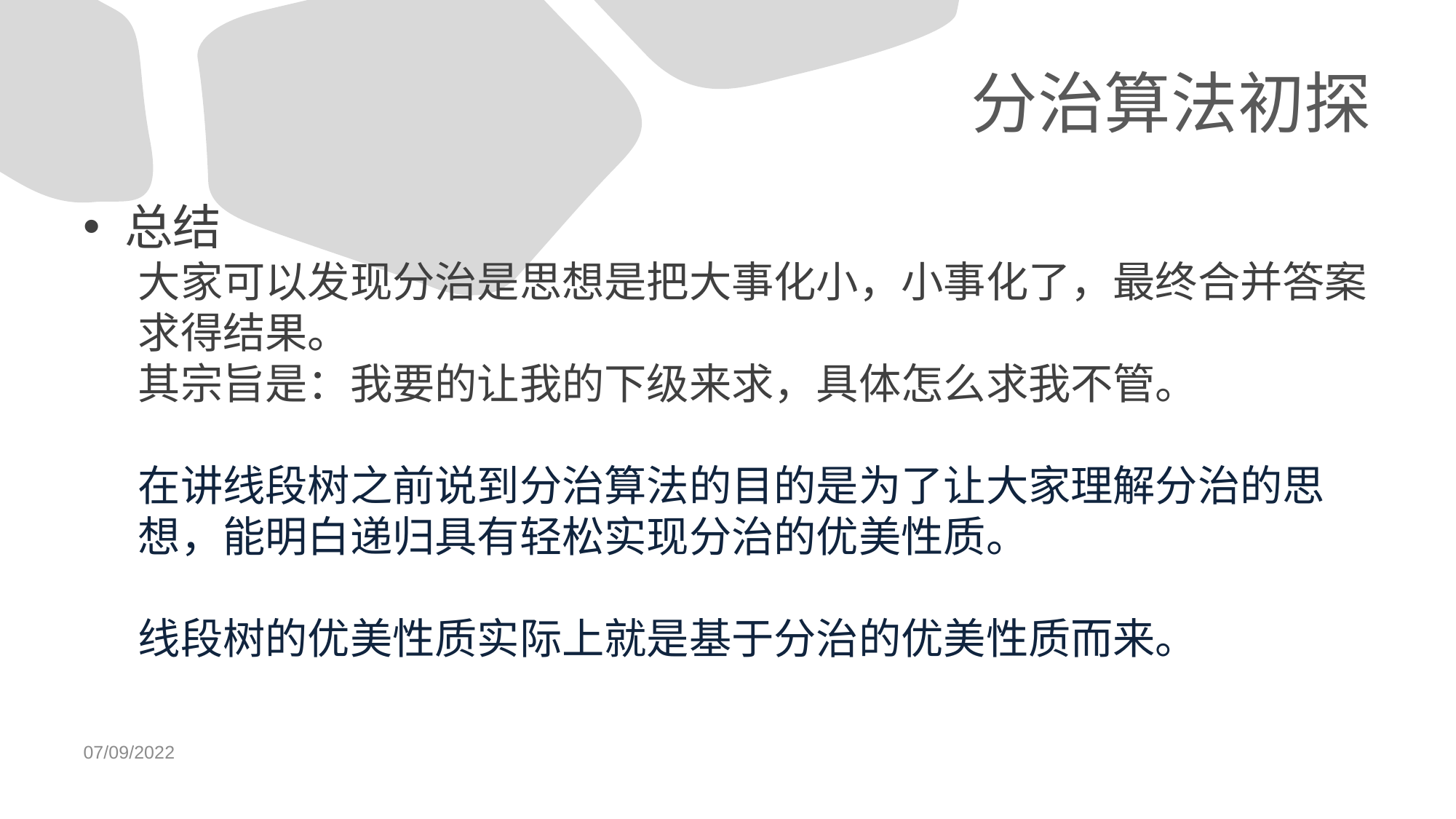

# 分治算法初探
总结
大家可以发现分治是思想是把大事化小，小事化了，最终合并答案求得结果。
其宗旨是：我要的让我的下级来求，具体怎么求我不管。

在讲线段树之前说到分治算法的目的是为了让大家理解分治的思想，能明白递归具有轻松实现分治的优美性质。

线段树的优美性质实际上就是基于分治的优美性质而来。
07/09/2022